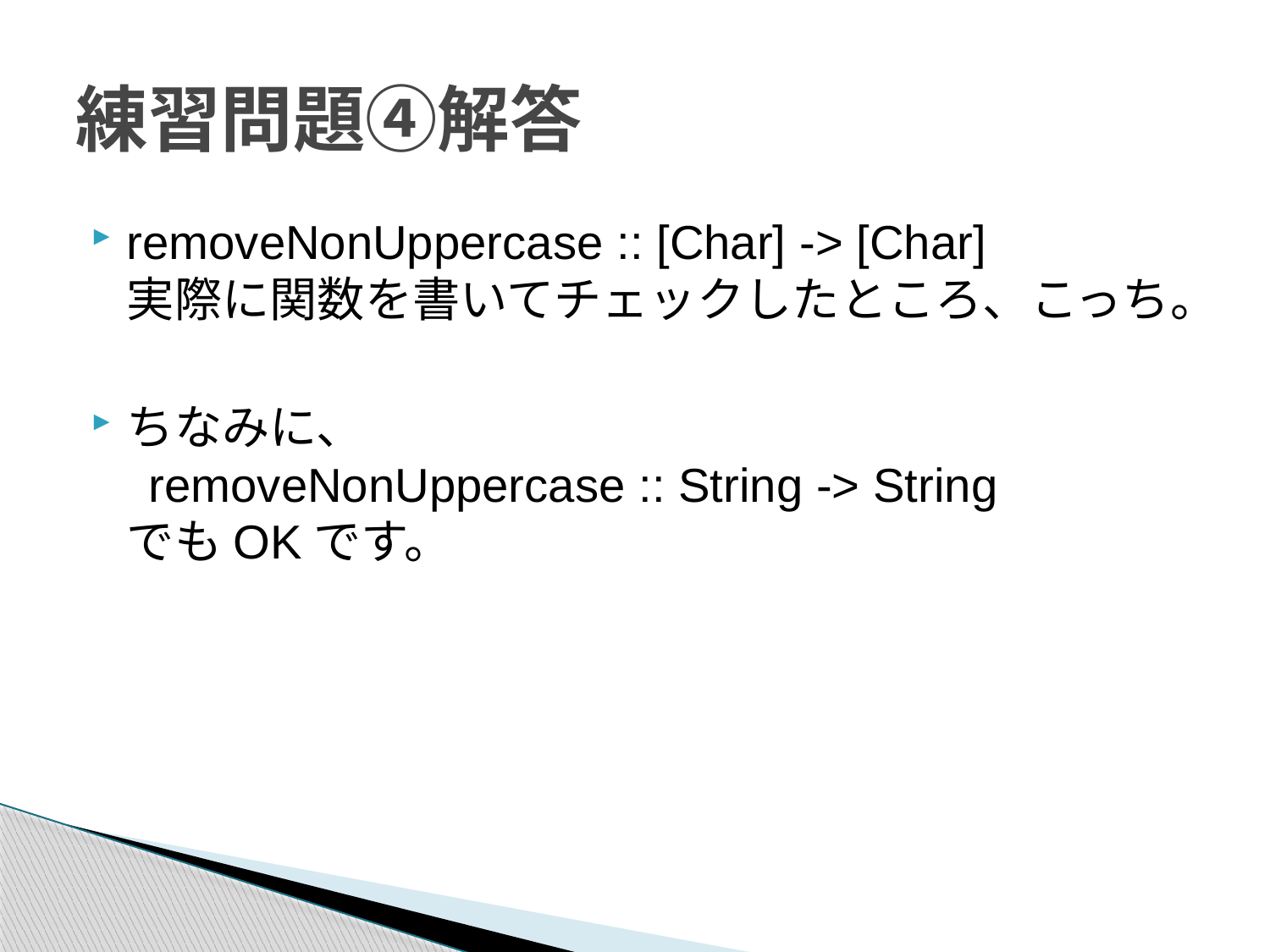

# 練習問題④解答
removeNonUppercase :: [Char] -> [Char]
実際に関数を書いてチェックしたところ、こっち。

ちなみに、
 removeNonUppercase :: String -> String
でもOKです。